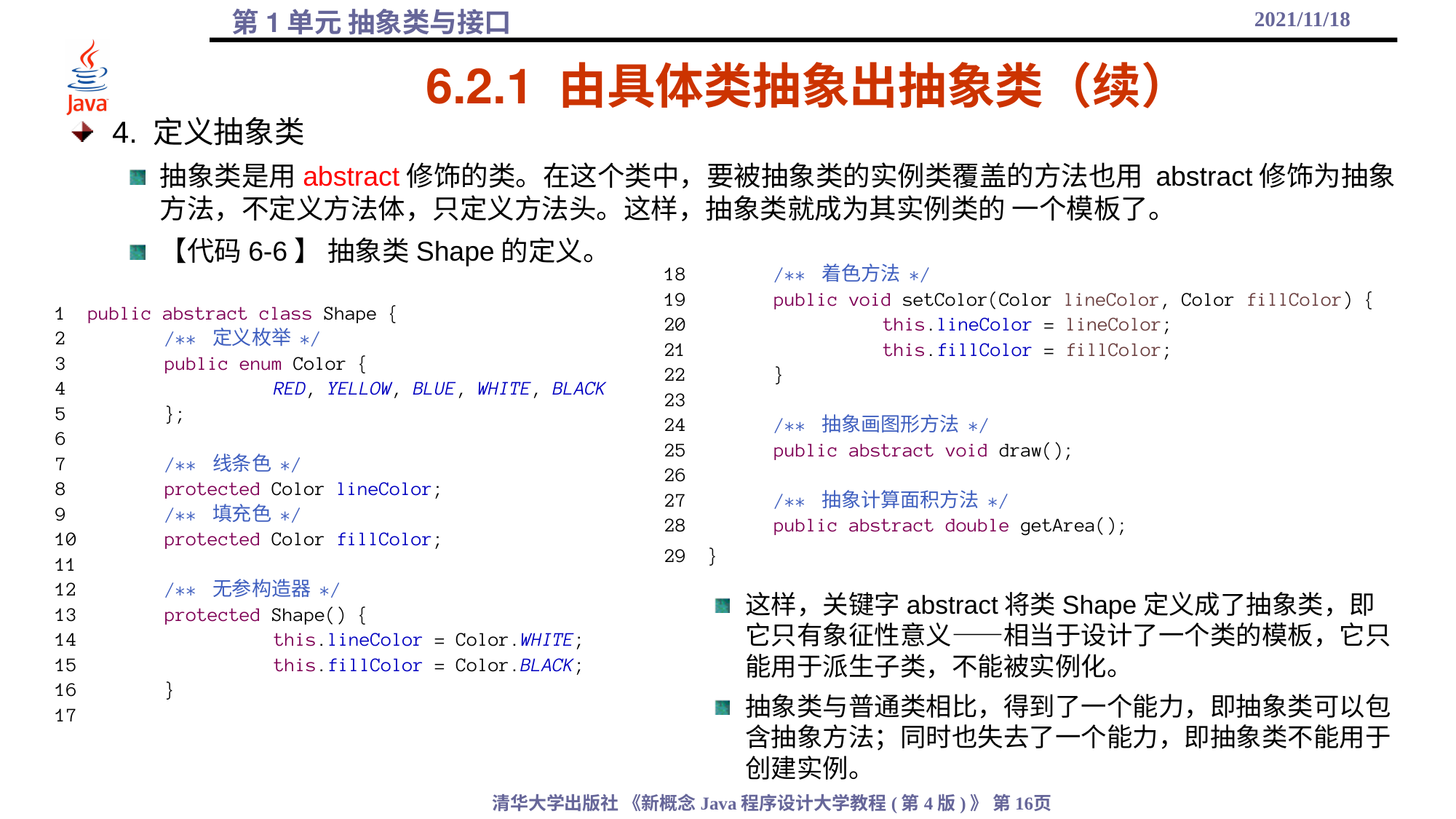

2021/11/18
# 6.2.1 由具体类抽象出抽象类（续）
4. 定义抽象类
抽象类是用abstract修饰的类。在这个类中，要被抽象类的实例类覆盖的方法也用 abstract修饰为抽象方法，不定义方法体，只定义方法头。这样，抽象类就成为其实例类的 一个模板了。
【代码6-6】 抽象类Shape的定义。

18	/** 着色方法 */
19	public void setColor(Color lineColor, Color fillColor) {
20		this.lineColor = lineColor;
21		this.fillColor = fillColor;
22	}
23
24	/** 抽象画图形方法 */
25	public abstract void draw();
26
27	/** 抽象计算面积方法 */
28	public abstract double getArea();
29  }
1  public abstract class Shape {
2	/** 定义枚举 */
3	public enum Color {
4		RED, YELLOW, BLUE, WHITE, BLACK
5	};
6
7	/** 线条色 */
8	protected Color lineColor;
9	/** 填充色 */
10	protected Color fillColor;
11
12	/** 无参构造器 */
13	protected Shape() {
14		this.lineColor = Color.WHITE;
15		this.fillColor = Color.BLACK;
16	}
17
这样，关键字abstract将类Shape定义成了抽象类，即它只有象征性意义——相当于设计了一个类的模板，它只能用于派生子类，不能被实例化。
抽象类与普通类相比，得到了一个能力，即抽象类可以包含抽象方法；同时也失去了一个能力，即抽象类不能用于创建实例。